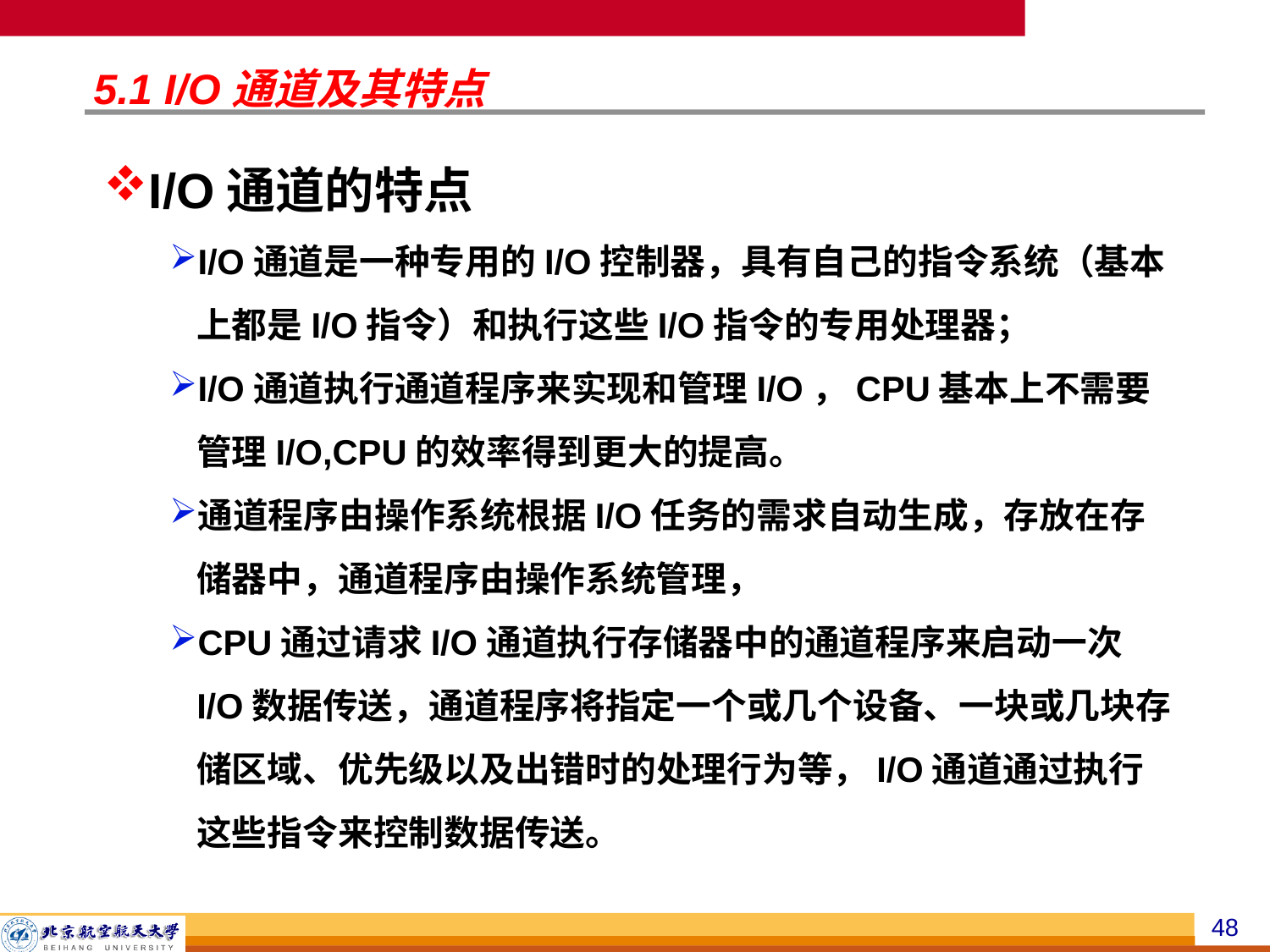

# 5.1 I/O通道及其特点
I/O通道的特点
I/O通道是一种专用的I/O控制器，具有自己的指令系统（基本上都是I/O指令）和执行这些I/O指令的专用处理器；
I/O通道执行通道程序来实现和管理I/O，CPU基本上不需要管理I/O,CPU的效率得到更大的提高。
通道程序由操作系统根据I/O任务的需求自动生成，存放在存储器中，通道程序由操作系统管理，
CPU通过请求I/O通道执行存储器中的通道程序来启动一次I/O数据传送，通道程序将指定一个或几个设备、一块或几块存储区域、优先级以及出错时的处理行为等，I/O通道通过执行这些指令来控制数据传送。